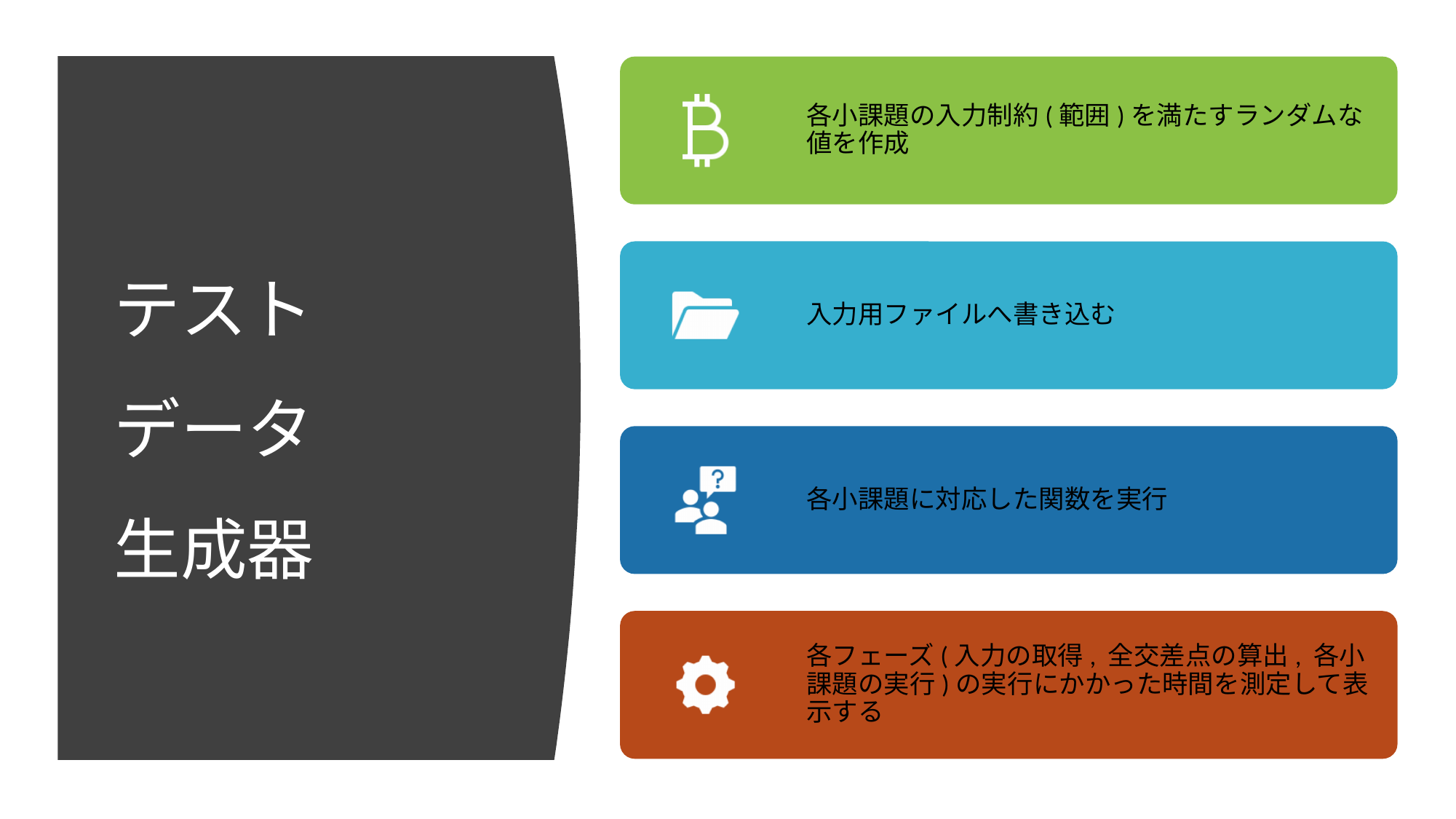

各小課題の入力制約(範囲)を満たすランダムな値を作成
入力用ファイルへ書き込む
各小課題に対応した関数を実行
各フェーズ(入力の取得, 全交差点の算出, 各小課題の実行)の実行にかかった時間を測定して表示する

# テスト データ 生成器